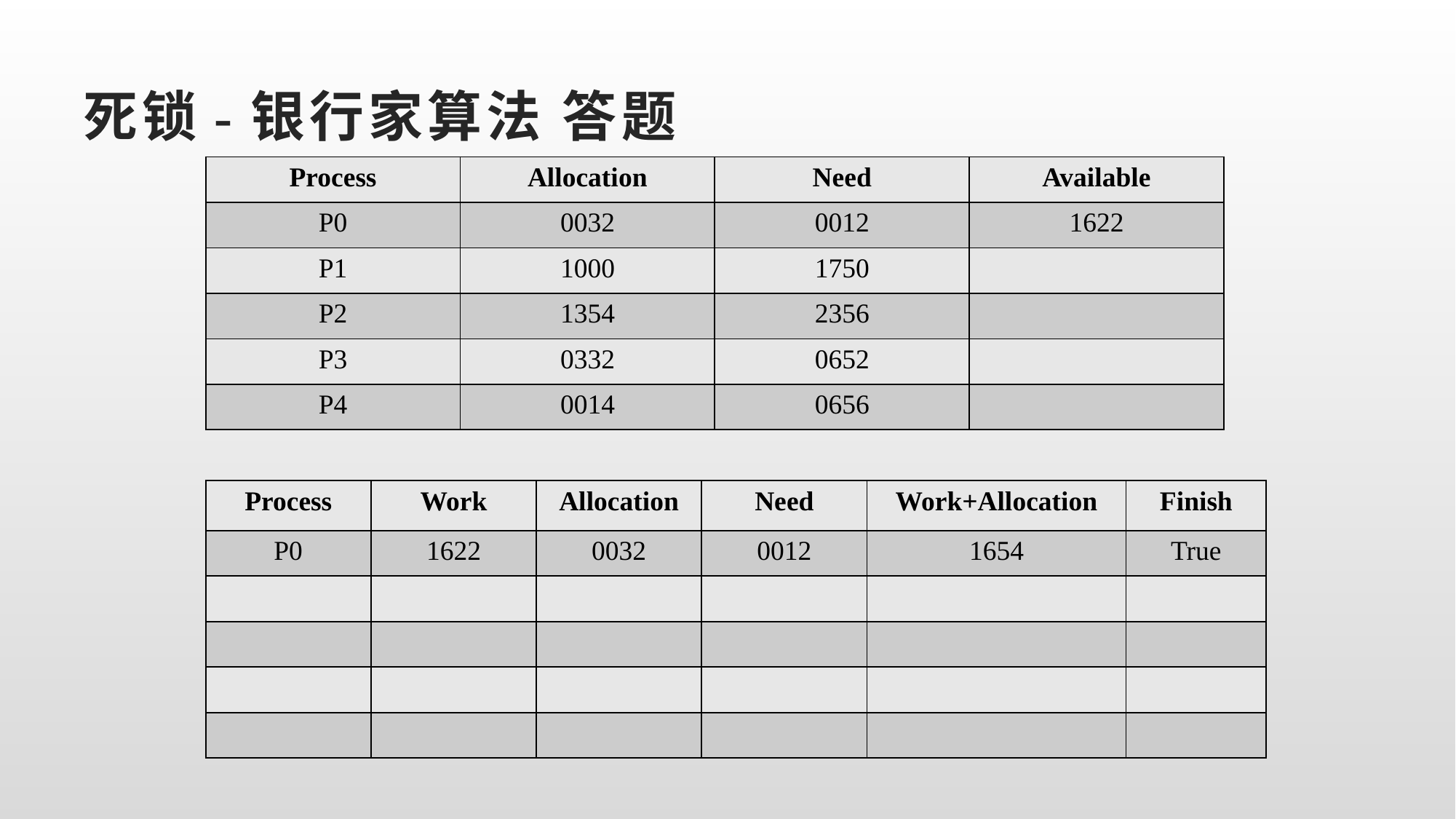

# 死锁-银行家算法 答题
| Process | Allocation | Need | Available |
| --- | --- | --- | --- |
| P0 | 0032 | 0012 | 1622 |
| P1 | 1000 | 1750 |  |
| P2 | 1354 | 2356 |  |
| P3 | 0332 | 0652 |  |
| P4 | 0014 | 0656 |  |
| Process | Work | Allocation | Need | Work+Allocation | Finish |
| --- | --- | --- | --- | --- | --- |
| P0 | 1622 | 0032 | 0012 | 1654 | True |
|  |  |  |  |  |  |
|  |  |  |  |  |  |
|  |  |  |  |  |  |
|  |  |  |  |  |  |